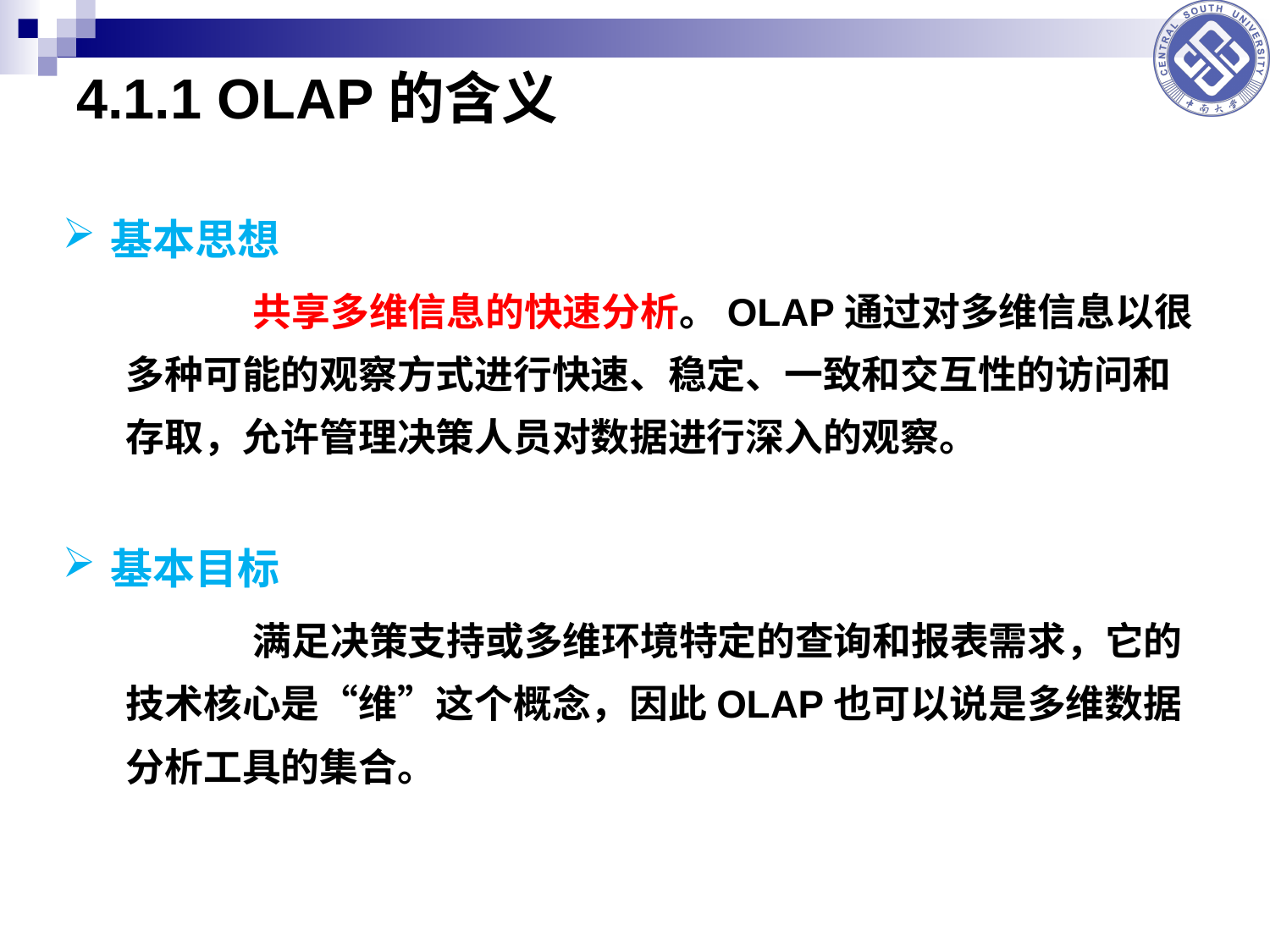

4.1.1 OLAP的含义
基本思想
	共享多维信息的快速分析。OLAP通过对多维信息以很多种可能的观察方式进行快速、稳定、一致和交互性的访问和存取，允许管理决策人员对数据进行深入的观察。

基本目标
	满足决策支持或多维环境特定的查询和报表需求，它的技术核心是“维”这个概念，因此OLAP也可以说是多维数据分析工具的集合。